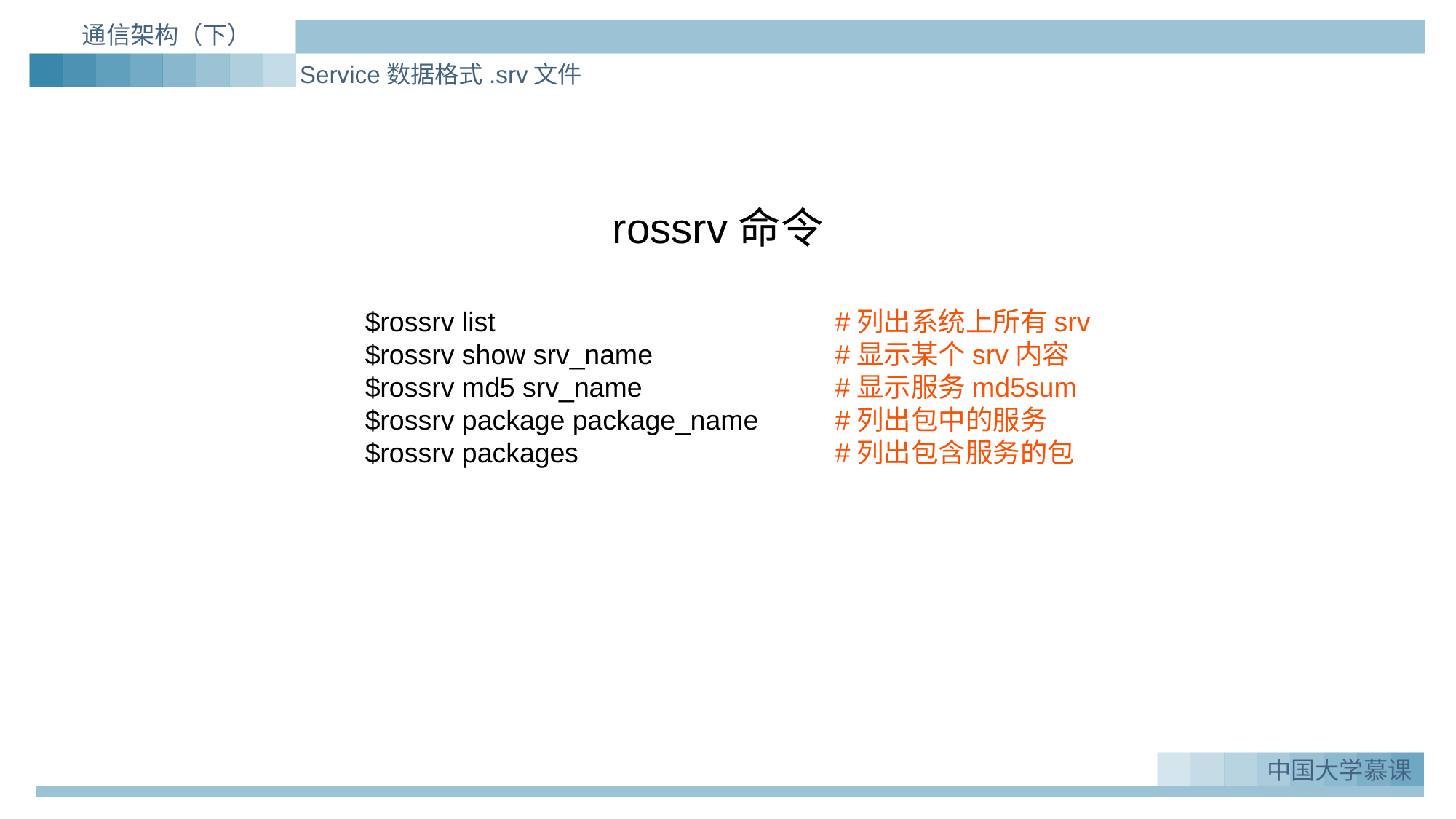

通信架构（下）
Service数据格式.srv文件
rossrv命令
$rossrv list
$rossrv show srv_name
$rossrv md5 srv_name
$rossrv package package_name
$rossrv packages
#列出系统上所有srv
#显示某个srv内容
#显示服务md5sum
#列出包中的服务
#列出包含服务的包
中国大学慕课